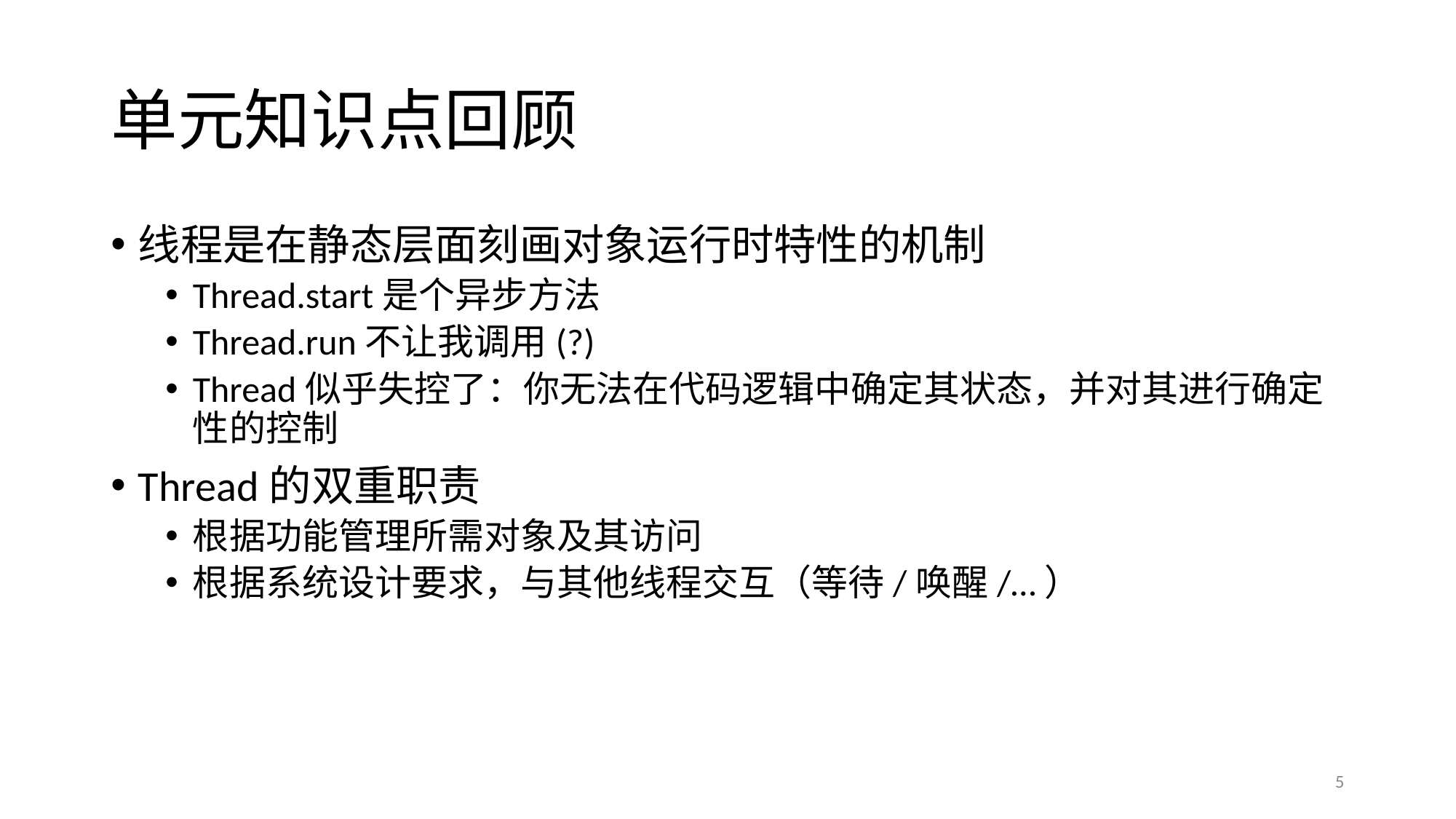

# 单元知识点回顾
线程是在静态层面刻画对象运行时特性的机制
Thread.start是个异步方法
Thread.run不让我调用(?)
Thread似乎失控了：你无法在代码逻辑中确定其状态，并对其进行确定性的控制
Thread的双重职责
根据功能管理所需对象及其访问
根据系统设计要求，与其他线程交互（等待/唤醒/…）
5